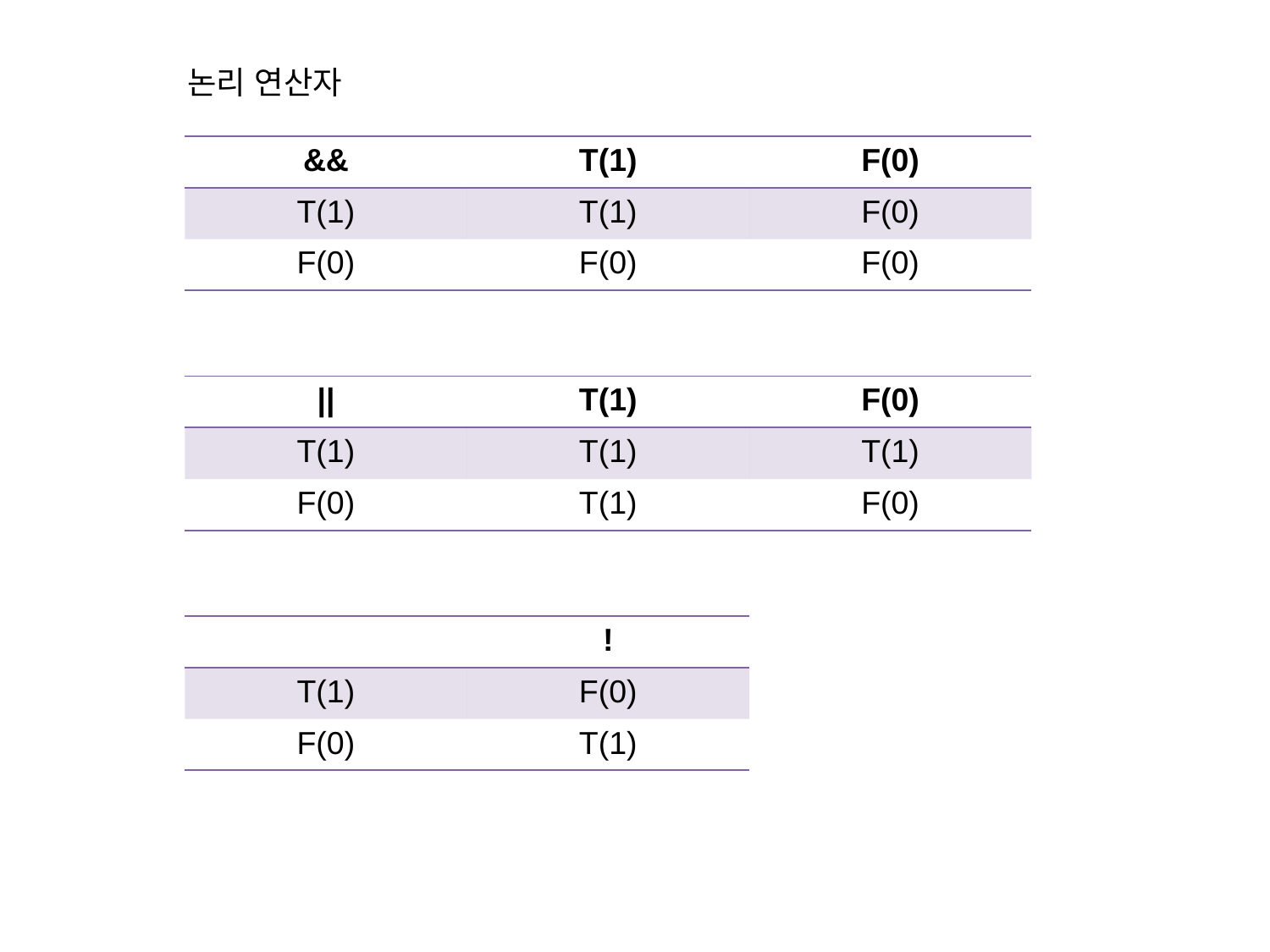

논리 연산자
| && | T(1) | F(0) |
| --- | --- | --- |
| T(1) | T(1) | F(0) |
| F(0) | F(0) | F(0) |
| || | T(1) | F(0) |
| --- | --- | --- |
| T(1) | T(1) | T(1) |
| F(0) | T(1) | F(0) |
|  | ! |
| --- | --- |
| T(1) | F(0) |
| F(0) | T(1) |